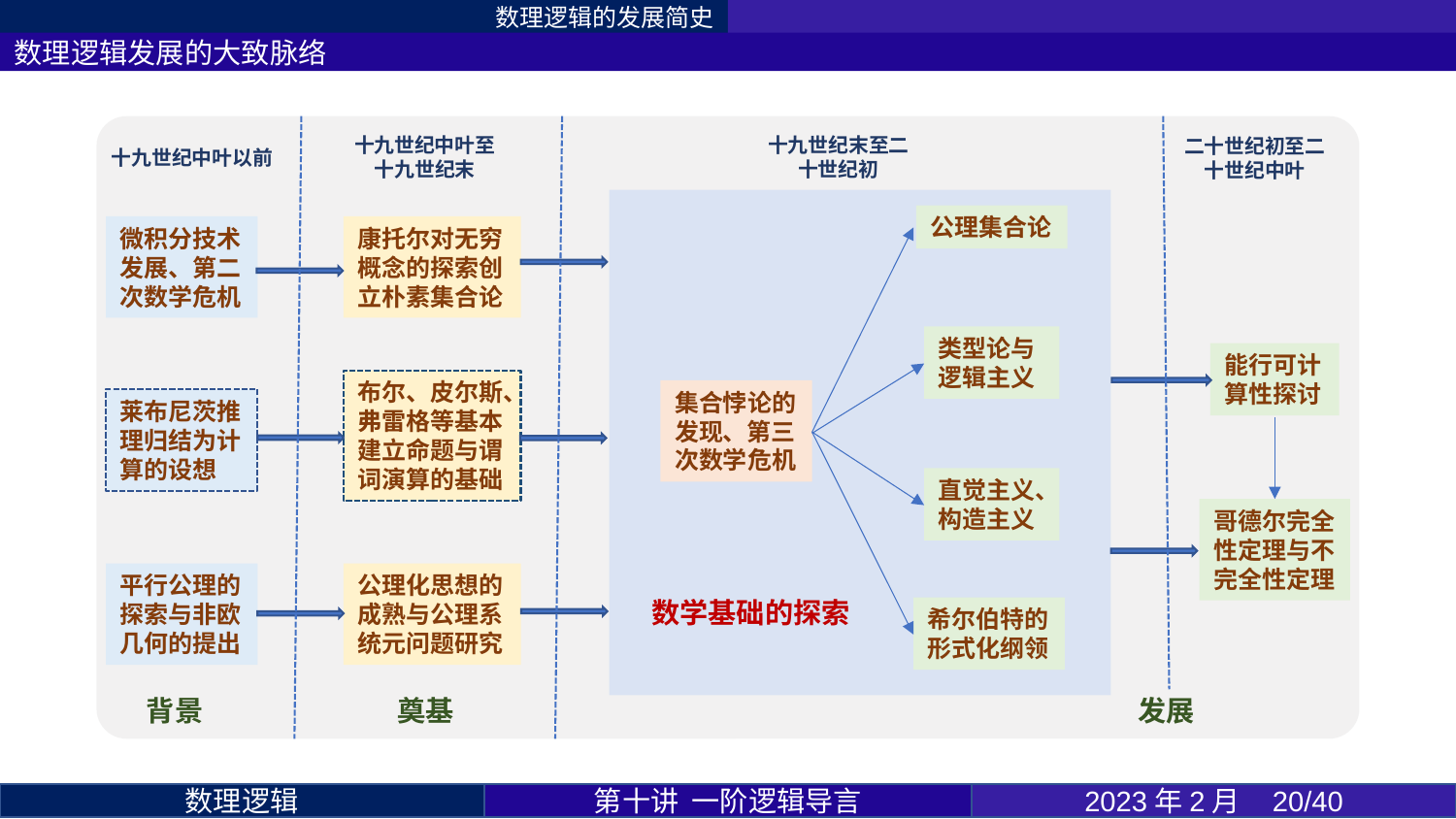

数理逻辑的发展简史
数理逻辑发展的大致脉络

十九世纪末至二十世纪初
十九世纪中叶至十九世纪末
二十世纪初至二十世纪中叶
十九世纪中叶以前

公理集合论
微积分技术发展、第二次数学危机
康托尔对无穷概念的探索创立朴素集合论

类型论与逻辑主义
能行可计算性探讨
布尔、皮尔斯、弗雷格等基本建立命题与谓词演算的基础

集合悖论的发现、第三次数学危机
莱布尼茨推理归结为计算的设想

直觉主义、构造主义
哥德尔完全性定理与不完全性定理

平行公理的探索与非欧几何的提出
公理化思想的成熟与公理系统元问题研究
数学基础的探索
希尔伯特的形式化纲领

奠基
背景
发展
第十讲  一阶逻辑导言
2023年2月    20/40
数理逻辑